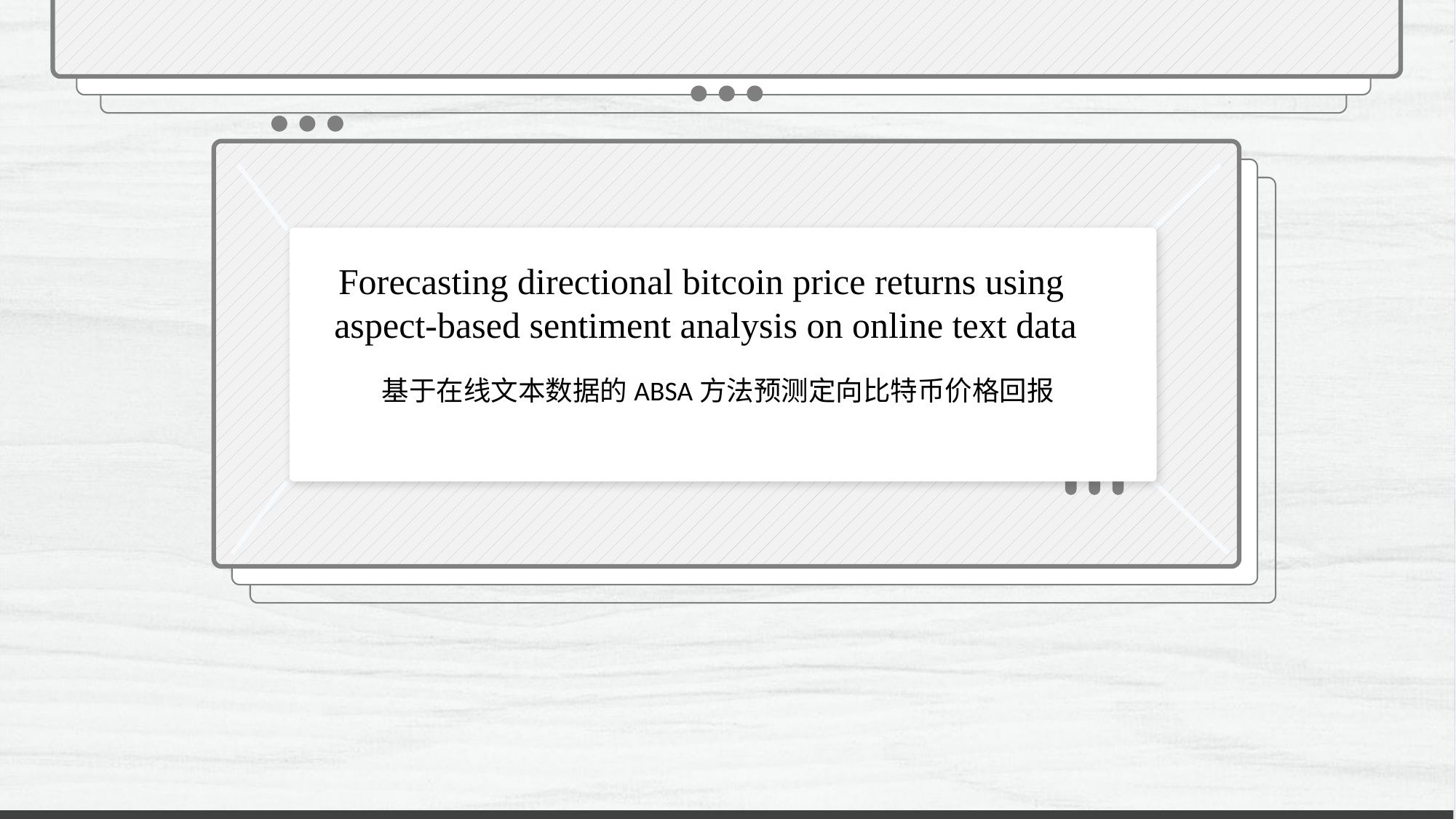

Forecasting directional bitcoin price returns using
aspect‑based sentiment analysis on online text data

基于在线文本数据的ABSA方法预测定向比特币价格回报